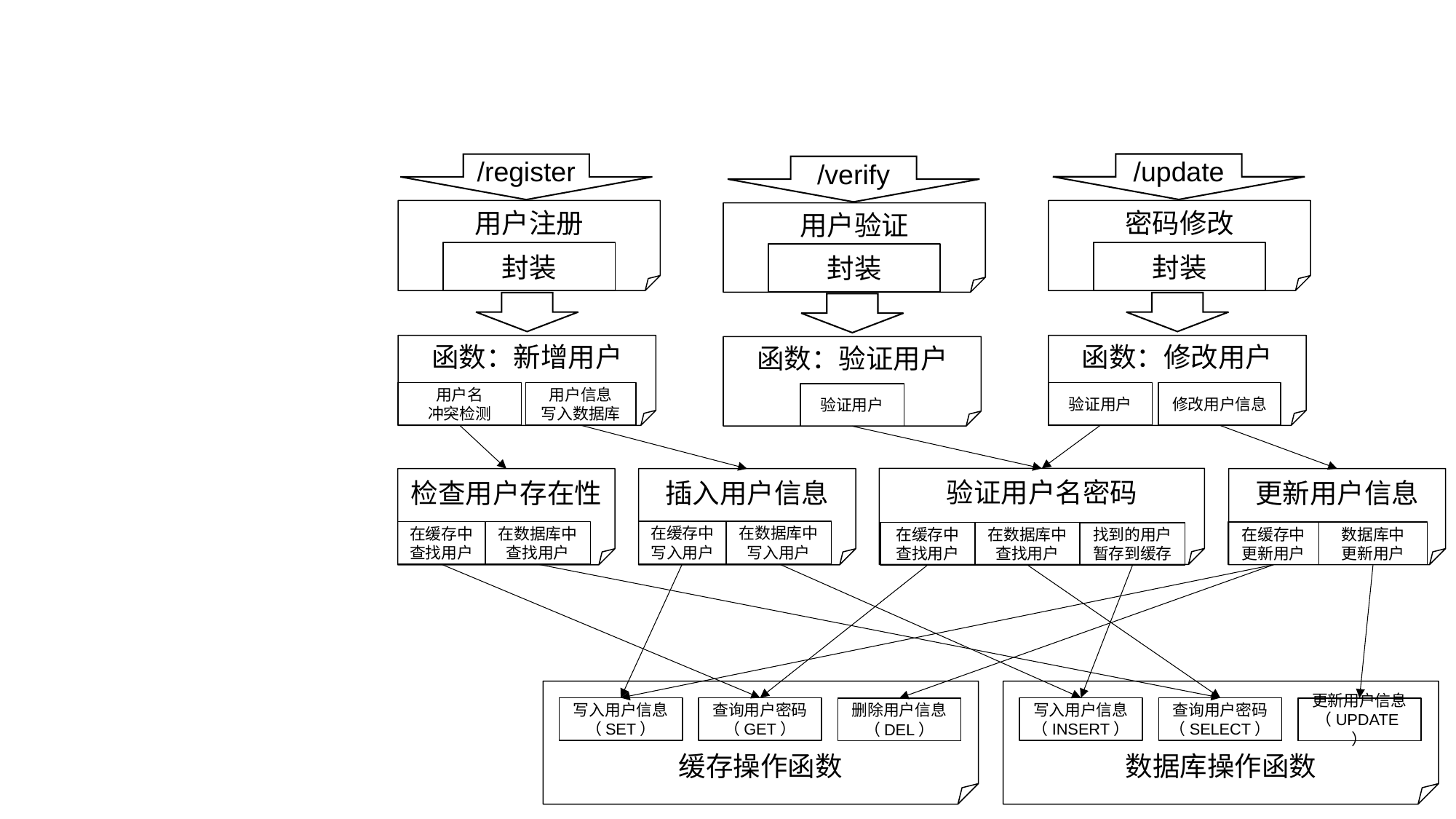

/update
/register
/verify
用户注册
封装
密码修改
封装
用户验证
封装

函数：新增用户

用户名
冲突检测
用户信息
写入数据库
函数：修改用户

修改用户信息
验证用户
函数：验证用户

验证用户
验证用户名密码

在缓存中
查找用户
在数据库中
查找用户
找到的用户暂存到缓存
更新用户信息

数据库中
更新用户
在缓存中
更新用户
检查用户存在性

在数据库中
查找用户
在缓存中
查找用户
插入用户信息

在缓存中
写入用户
在数据库中
写入用户

缓存操作函数
写入用户信息
（SET）
查询用户密码
（GET）
删除用户信息
（DEL）

数据库操作函数
写入用户信息
（INSERT）
查询用户密码
（SELECT）
更新用户信息
（UPDATE）